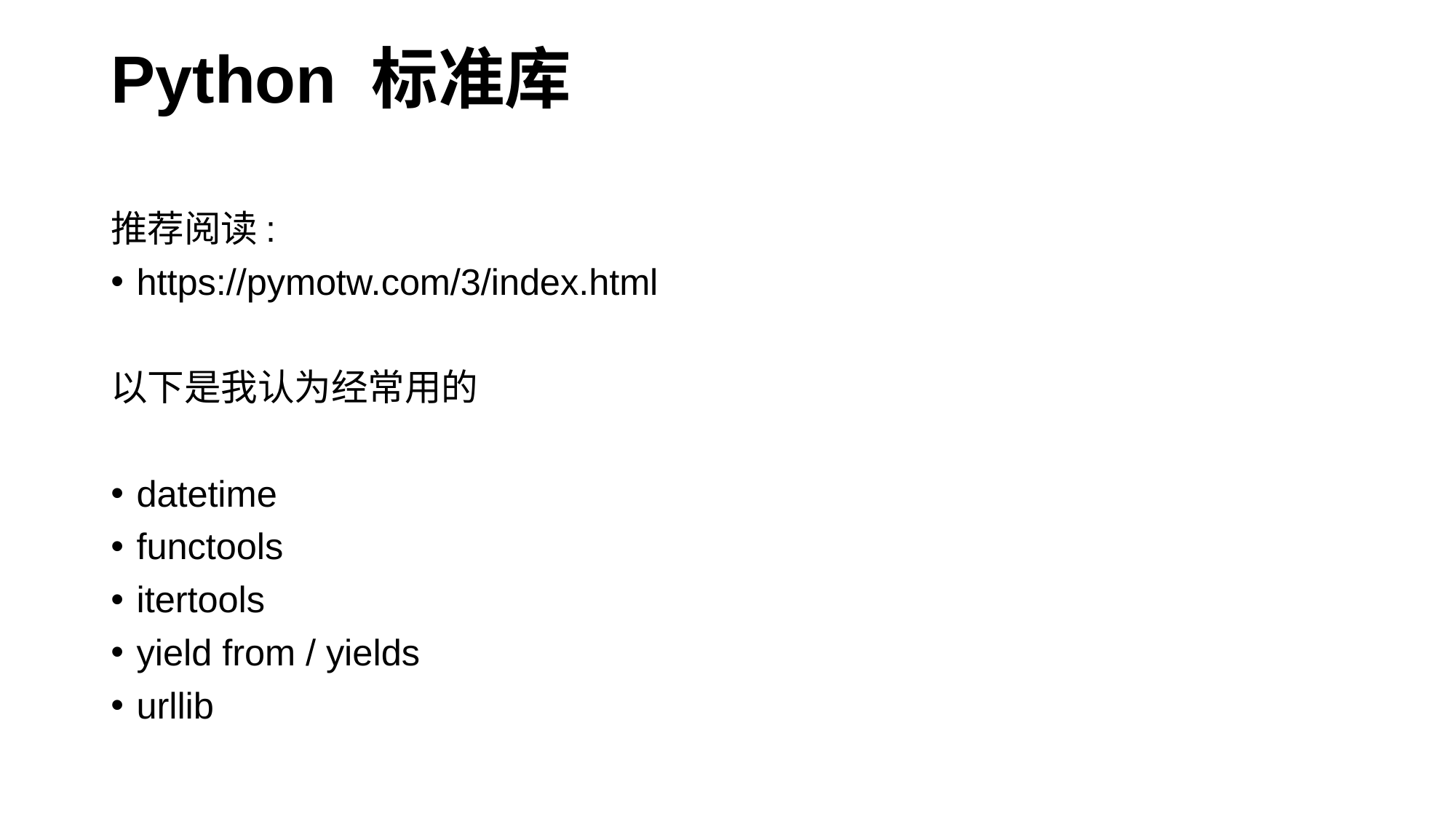

# Python 标准库

推荐阅读:
https://pymotw.com/3/index.html

以下是我认为经常用的

datetime
functools
itertools
yield from / yields
urllib